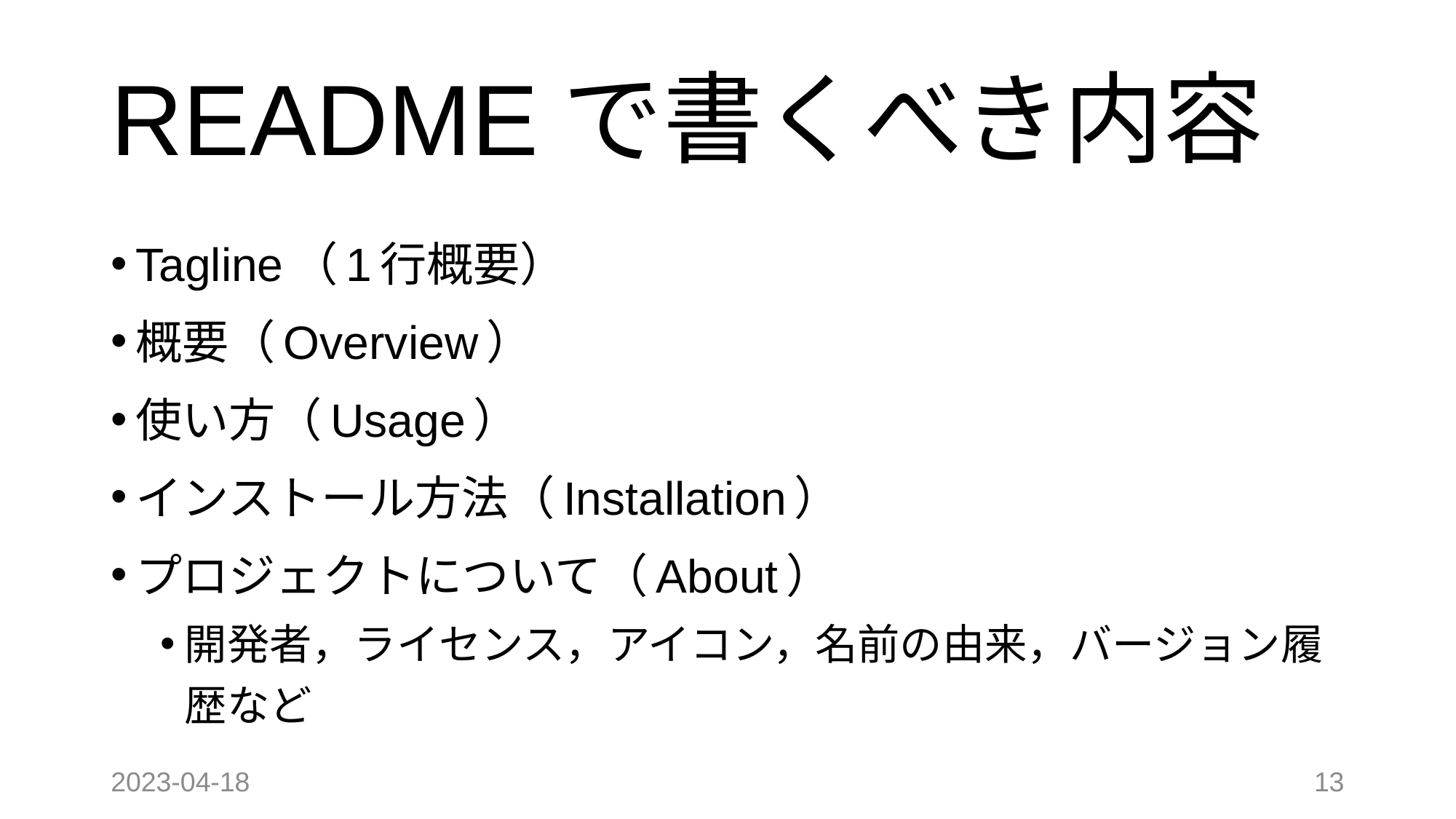

# READMEで書くべき内容
Tagline（1行概要）
概要（Overview）
使い方（Usage）
インストール方法（Installation）
プロジェクトについて（About）
開発者，ライセンス，アイコン，名前の由来，バージョン履歴など
2023-04-18
13